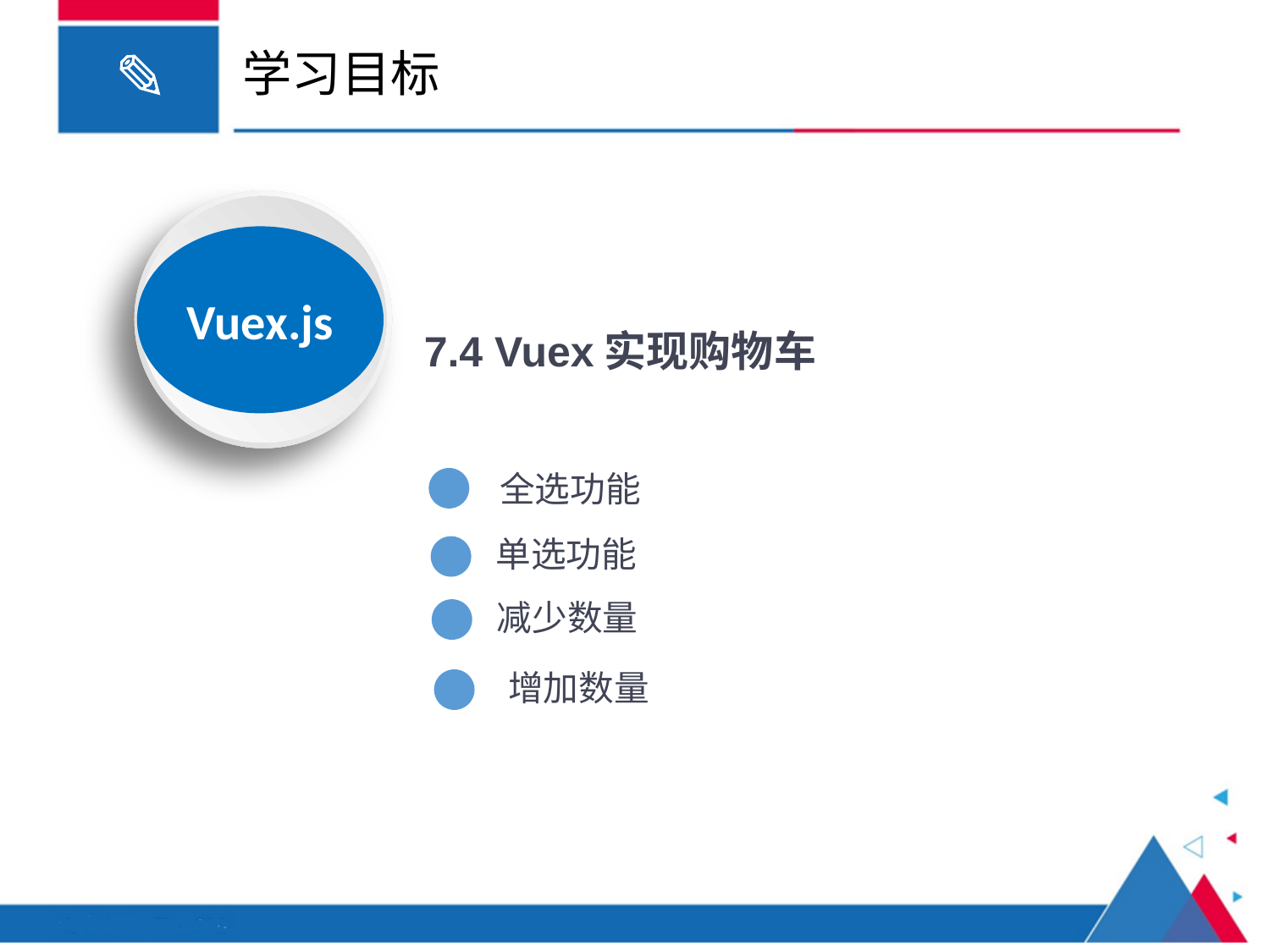

# 学习目标

Vuex.js
7.4 Vuex实现购物车
全选功能

单选功能

减少数量

增加数量